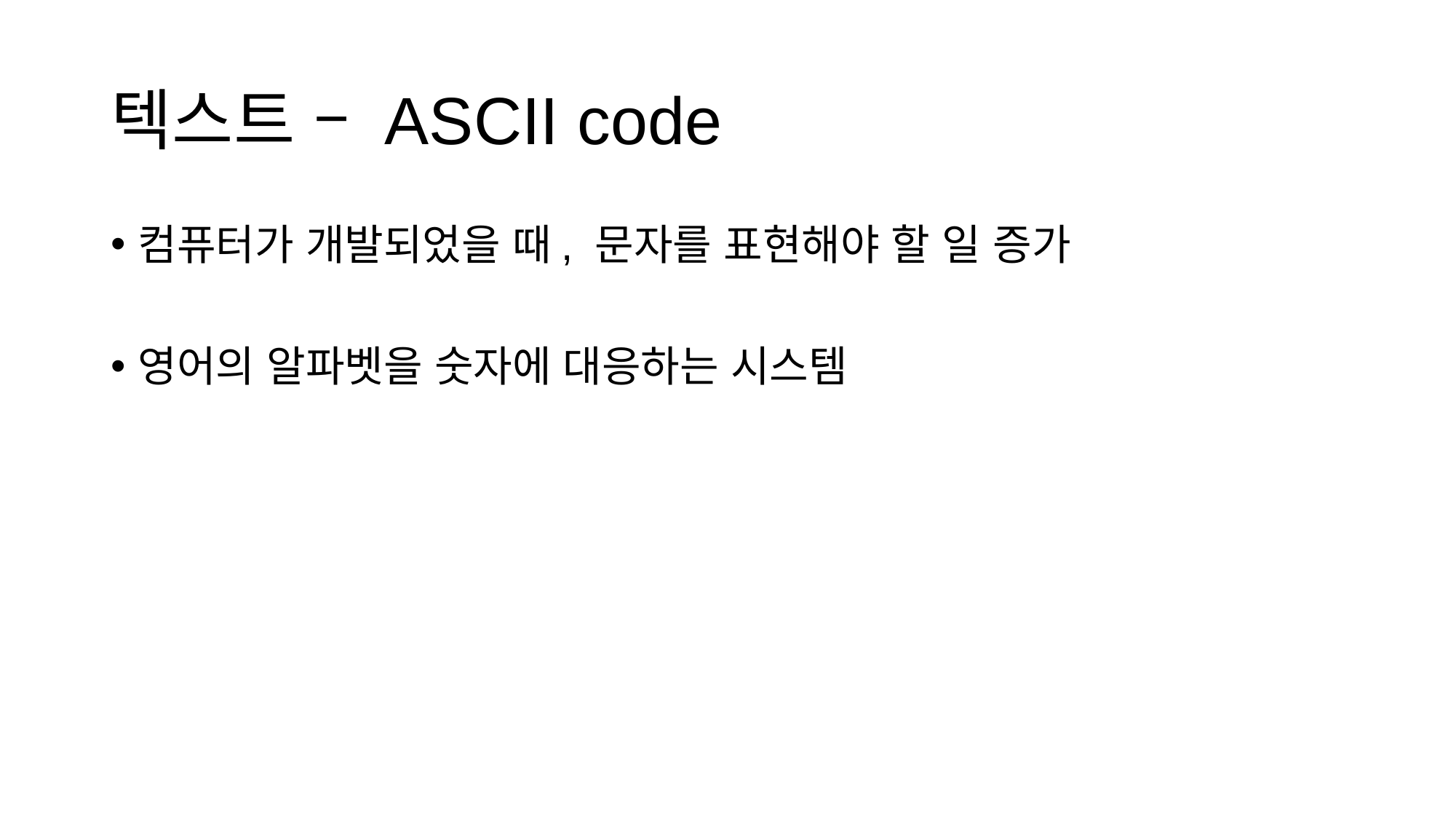

# 텍스트 – ASCII code
컴퓨터가 개발되었을 때, 문자를 표현해야 할 일 증가

영어의 알파벳을 숫자에 대응하는 시스템